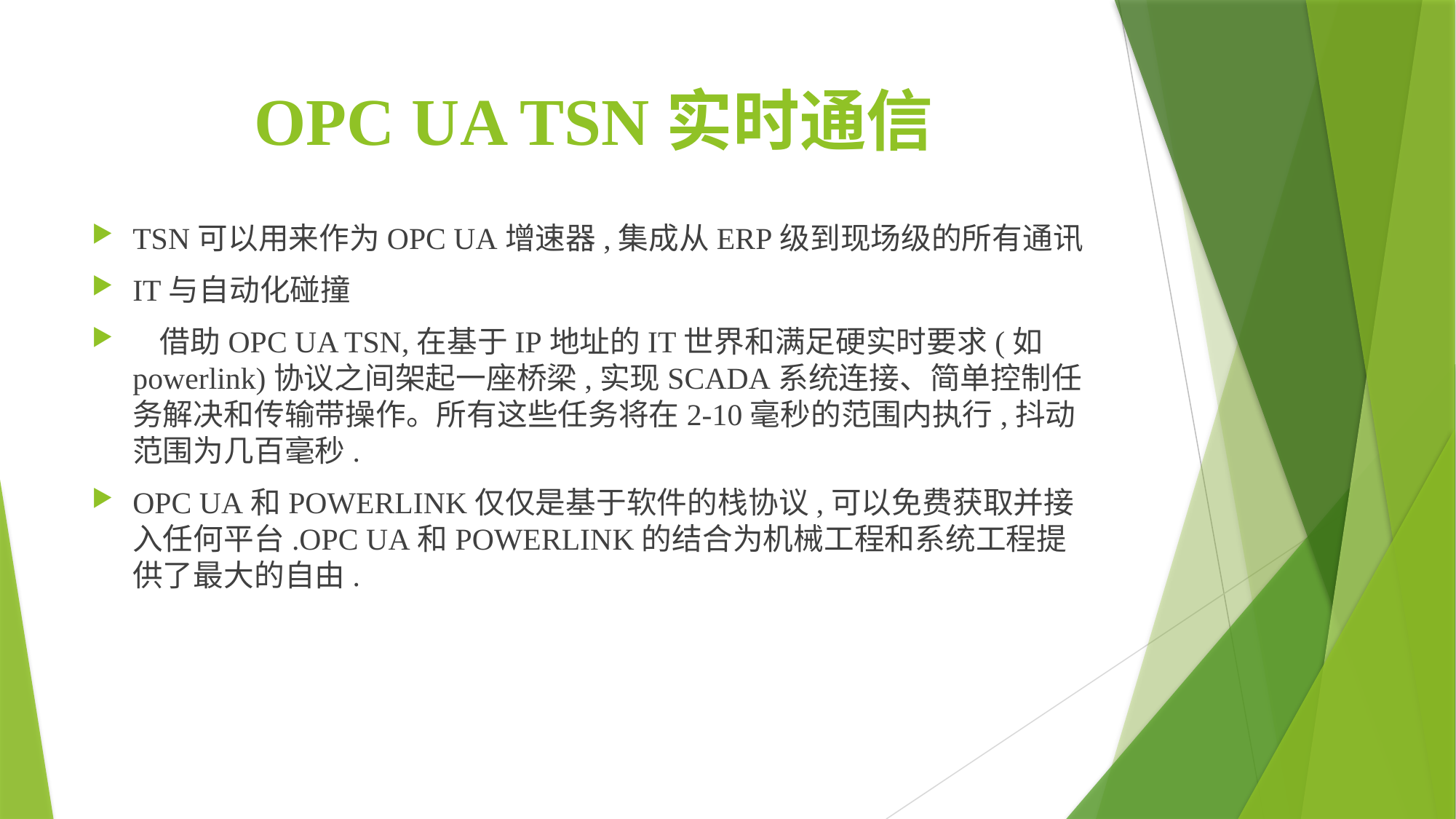

# OPC UA TSN实时通信
TSN可以用来作为OPC UA增速器,集成从ERP级到现场级的所有通讯
IT与自动化碰撞
   借助OPC UA TSN,在基于IP地址的IT世界和满足硬实时要求(如powerlink)协议之间架起一座桥梁,实现SCADA系统连接、简单控制任务解决和传输带操作。所有这些任务将在2-10毫秒的范围内执行,抖动范围为几百毫秒.
OPC UA和POWERLINK仅仅是基于软件的栈协议,可以免费获取并接入任何平台.OPC UA和POWERLINK的结合为机械工程和系统工程提供了最大的自由.